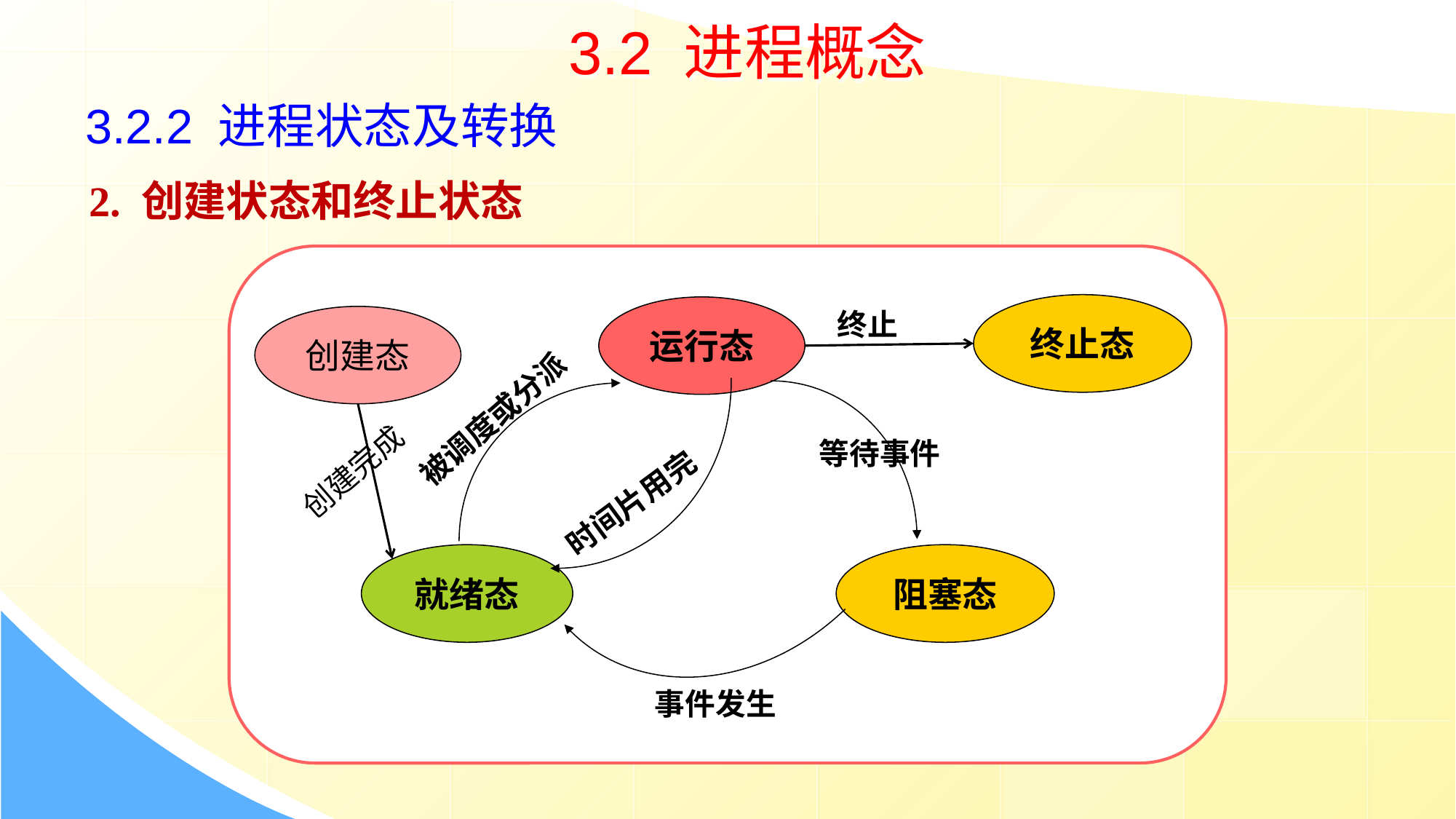

3.2 进程概念
3.2.2 进程状态及转换
2. 创建状态和终止状态

终止
终止态
运行态
创建态

   时间片用完

等待事件
   被调度或分派

   创建完成

 事件发生
就绪态
阻塞态